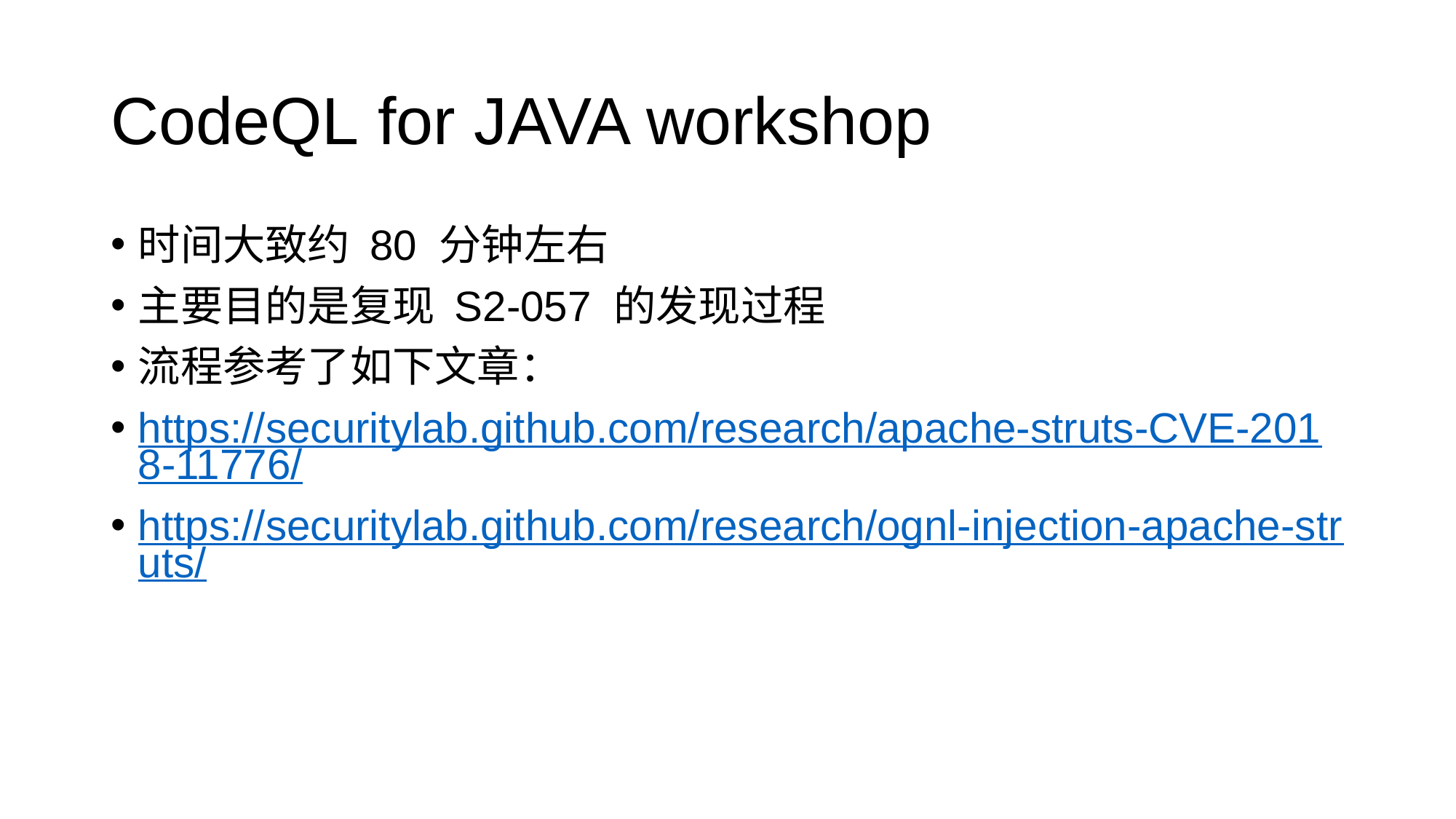

# CodeQL for JAVA workshop
时间大致约 80 分钟左右
主要目的是复现 S2-057 的发现过程
流程参考了如下文章：
https://securitylab.github.com/research/apache-struts-CVE-2018-11776/
https://securitylab.github.com/research/ognl-injection-apache-struts/